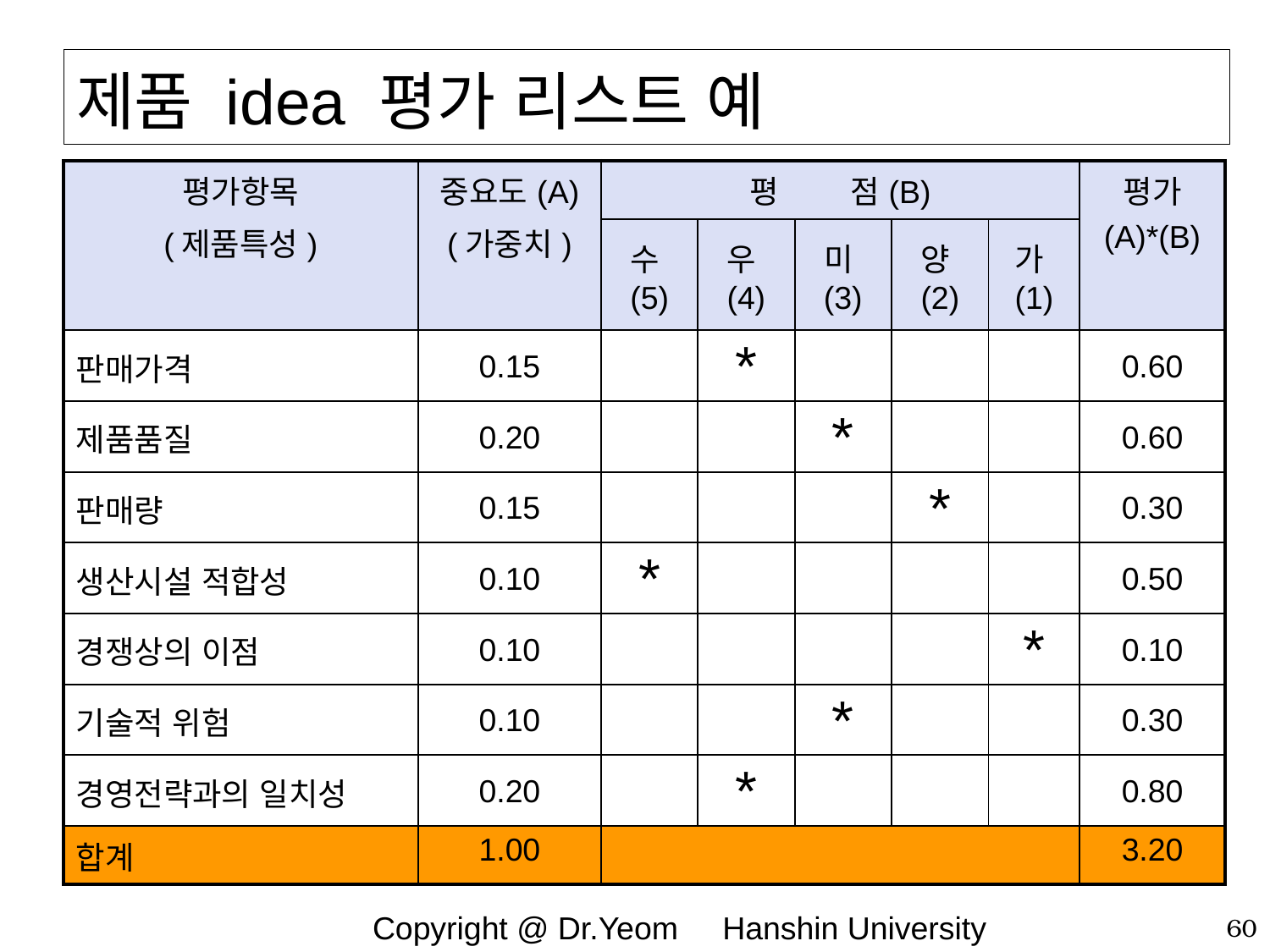

# 제품 idea 평가 리스트 예
| 평가항목 (제품특성) | 중요도(A) (가중치) | 평 점(B) |  |  |  |  | 평가 (A)\*(B) |
| --- | --- | --- | --- | --- | --- | --- | --- |
|  |  | 수(5) | 우(4) | 미(3) | 양(2) | 가(1) |  |
| 판매가격 | 0.15 |  | \* |  |  |  | 0.60 |
| 제품품질 | 0.20 |  |  | \* |  |  | 0.60 |
| 판매량 | 0.15 |  |  |  | \* |  | 0.30 |
| 생산시설 적합성 | 0.10 | \* |  |  |  |  | 0.50 |
| 경쟁상의 이점 | 0.10 |  |  |  |  | \* | 0.10 |
| 기술적 위험 | 0.10 |  |  | \* |  |  | 0.30 |
| 경영전략과의 일치성 | 0.20 |  | \* |  |  |  | 0.80 |
| 합계 | 1.00 |  |  |  |  |  | 3.20 |
60